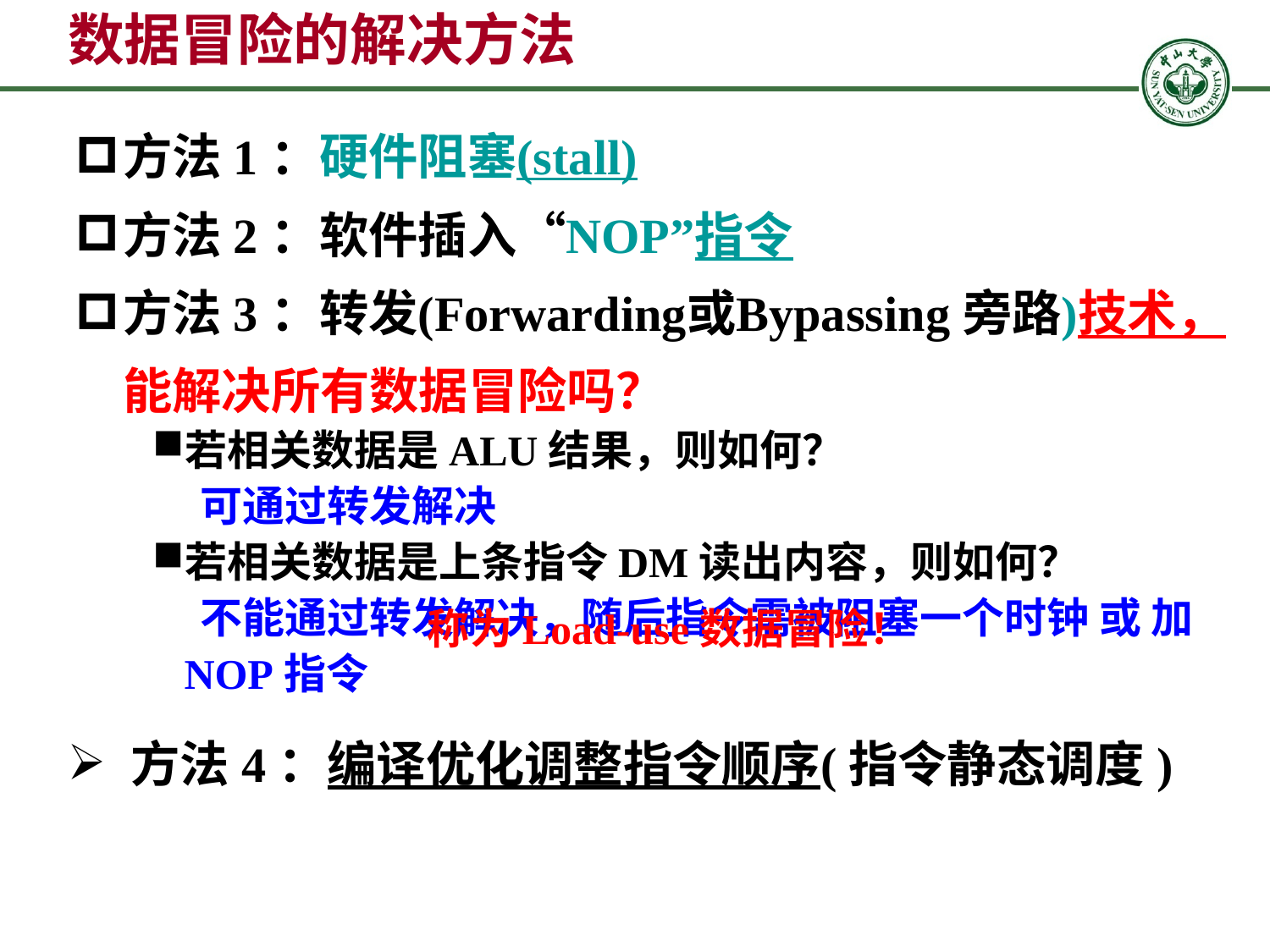

# 数据冒险的解决方法
方法1：硬件阻塞(stall)
方法2：软件插入“NOP”指令
方法3：转发(Forwarding或Bypassing 旁路)技术，能解决所有数据冒险吗？
若相关数据是ALU结果，则如何？
    可通过转发解决
若相关数据是上条指令DM读出内容，则如何？
    不能通过转发解决，随后指令需被阻塞一个时钟 或 加NOP指令

称为Load-use数据冒险！
方法4：编译优化调整指令顺序(指令静态调度)